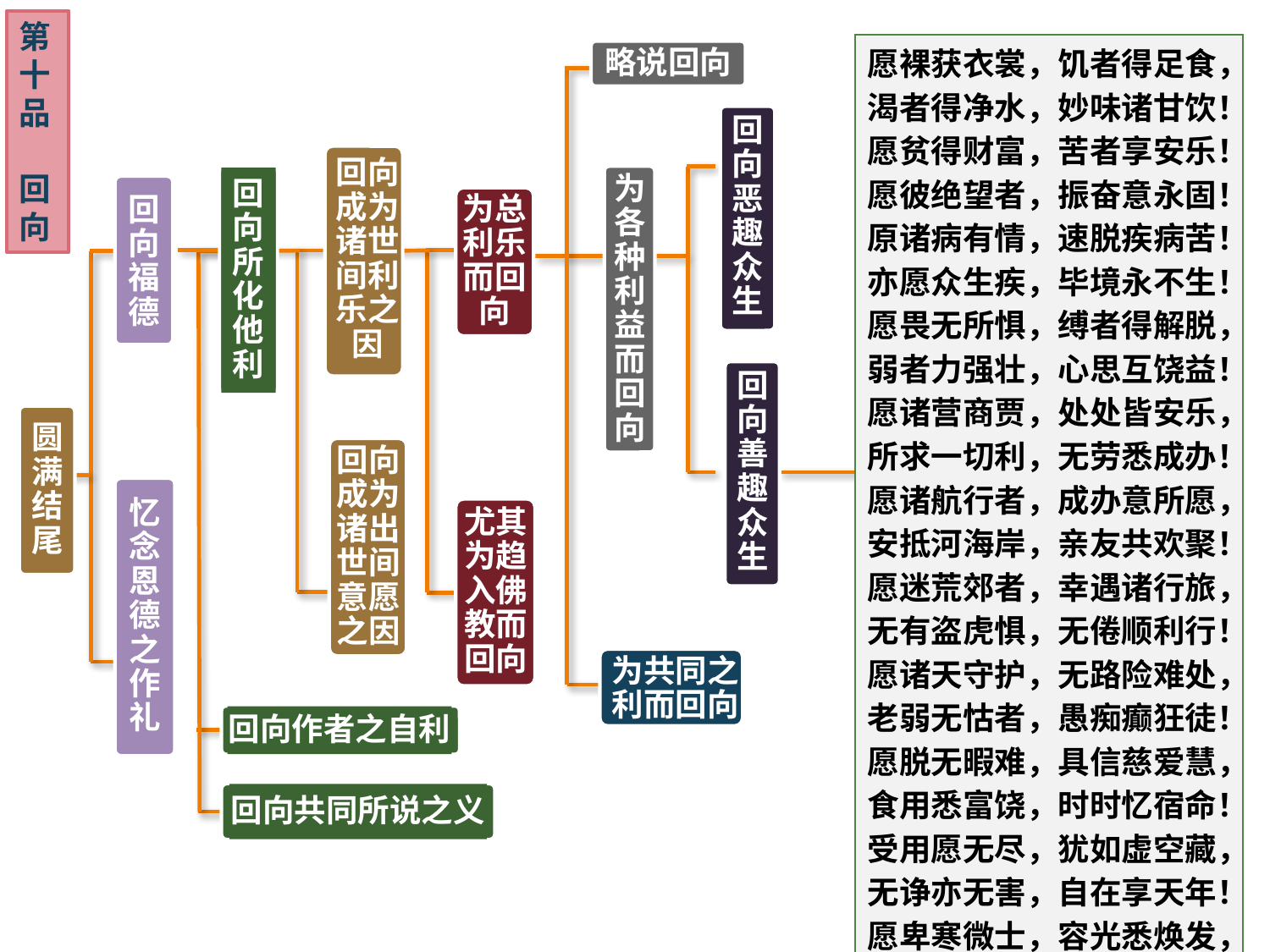

第十品

回向
| 愿裸获衣裳，饥者得足食， 渴者得净水，妙味诸甘饮！ 愿贫得财富，苦者享安乐！ 愿彼绝望者，振奋意永固！ 原诸病有情，速脱疾病苦！ 亦愿众生疾，毕境永不生！ 愿畏无所惧，缚者得解脱， 弱者力强壮，心思互饶益！ 愿诸营商贾，处处皆安乐， 所求一切利，无劳悉成办！ 愿诸航行者，成办意所愿， 安抵河海岸，亲友共欢聚！ 愿迷荒郊者，幸遇诸行旅， 无有盗虎惧，无倦顺利行！ 愿诸天守护，无路险难处， 老弱无怙者，愚痴癫狂徒！ 愿脱无暇难，具信慈爱慧， 食用悉富饶，时时忆宿命！ 受用愿无尽，犹如虚空藏， 无诤亦无害，自在享天年！ 愿卑寒微士，容光悉焕发， 苦行憔悴者，健朗形庄严！ 愿世诸妇女，悉成男子汉， 寒门晋显贵，慢者转谦逊！ |
| --- |

略说回向

回向恶趣众生

回向成为诸世间利乐之因

回向所化他利

为各种利益而回向

回向福德

为总利乐而回向

回向善趣众生

圆满结尾

回向成为诸出世间意愿之因
忆念恩德之作礼

尤其为趋入佛教而回向

为共同之利而回向

回向作者之自利

回向共同所说之义